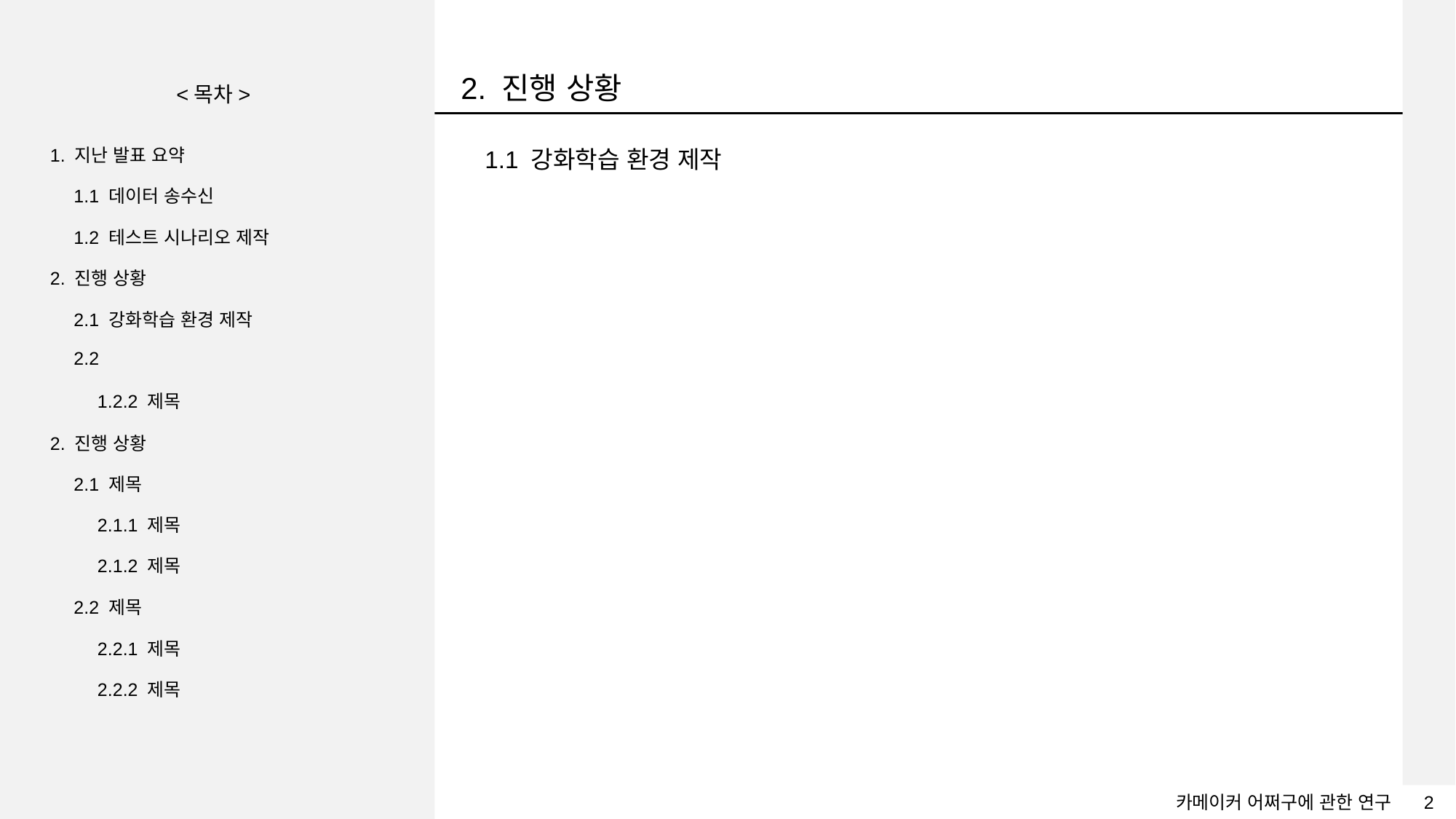

카메이커 어쩌구에 관한 연구
2
2. 진행 상황
<목차>
1. 지난 발표 요약
1.1 데이터 송수신
1.2 테스트 시나리오 제작
2. 진행 상황
2.1 강화학습 환경 제작
2.2
1.2.2 제목
2. 진행 상황
2.1 제목
2.1.1 제목
2.1.2 제목
2.2 제목
2.2.1 제목
2.2.2 제목
1.1 강화학습 환경 제작